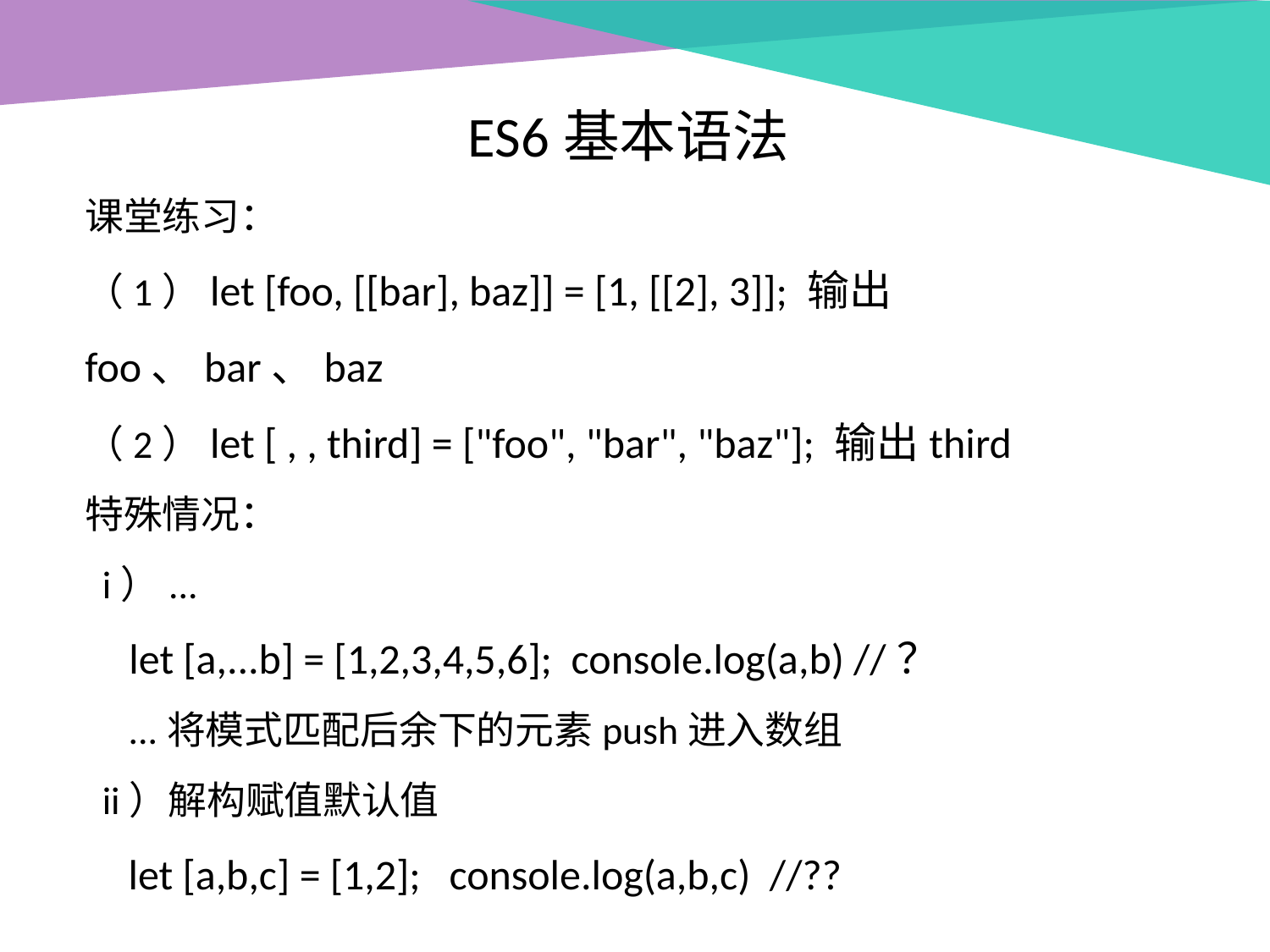

ES6基本语法
课堂练习：
（1）let [foo, [[bar], baz]] = [1, [[2], 3]]; 输出foo、bar、baz
（2）let [ , , third] = ["foo", "bar", "baz"]; 输出third
特殊情况：
  i）...
     let [a,...b] = [1,2,3,4,5,6];  console.log(a,b) //？
     ...将模式匹配后余下的元素push进入数组
  ii）解构赋值默认值
     let [a,b,c] = [1,2];   console.log(a,b,c)  //??